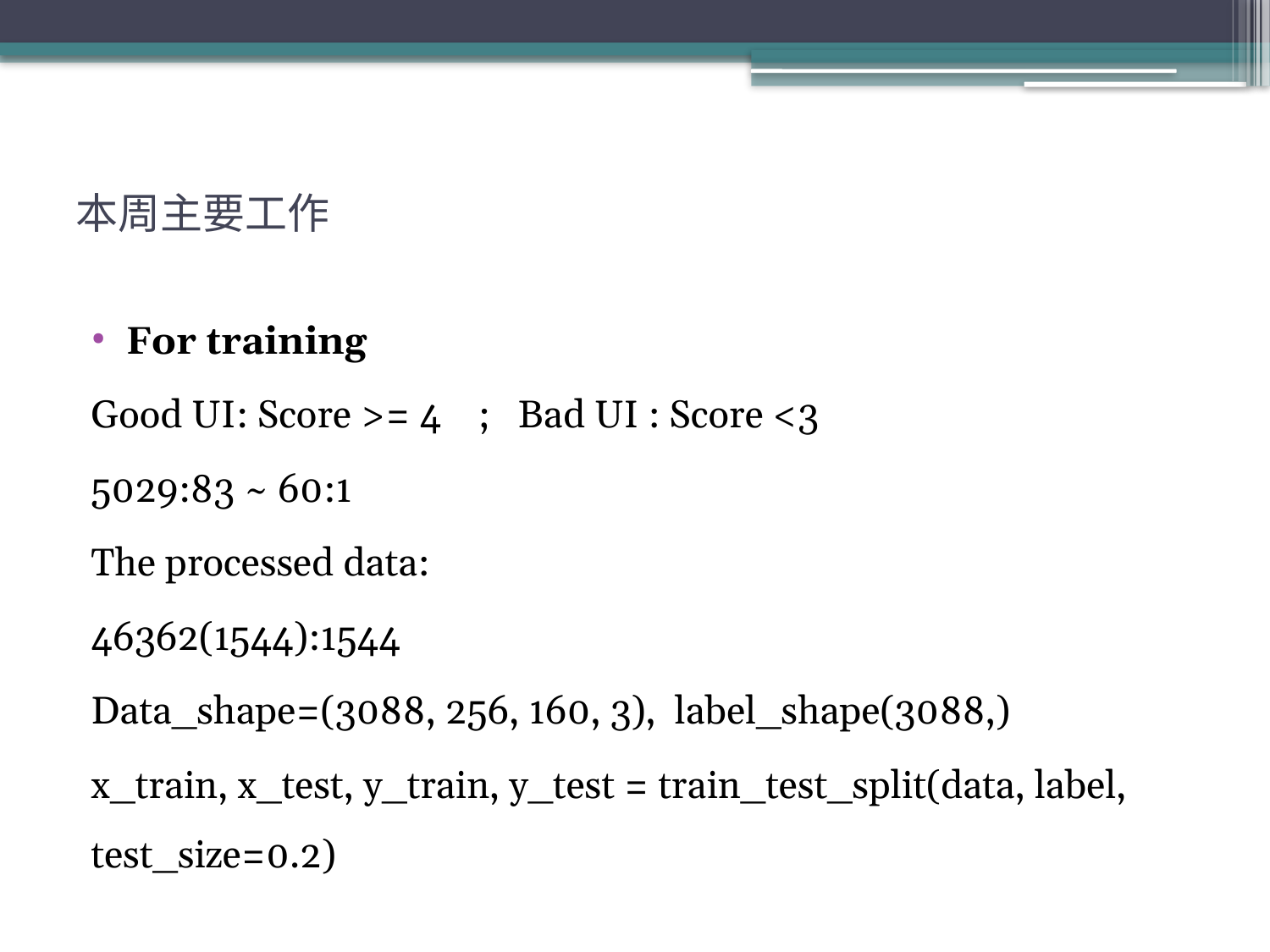

# 本周主要工作
For training
Good UI: Score >= 4    ;   Bad UI : Score <3
5029:83 ~ 60:1
The processed data:
46362(1544):1544
Data_shape=(3088, 256, 160, 3),  label_shape(3088,)
x_train, x_test, y_train, y_test = train_test_split(data, label, test_size=0.2)